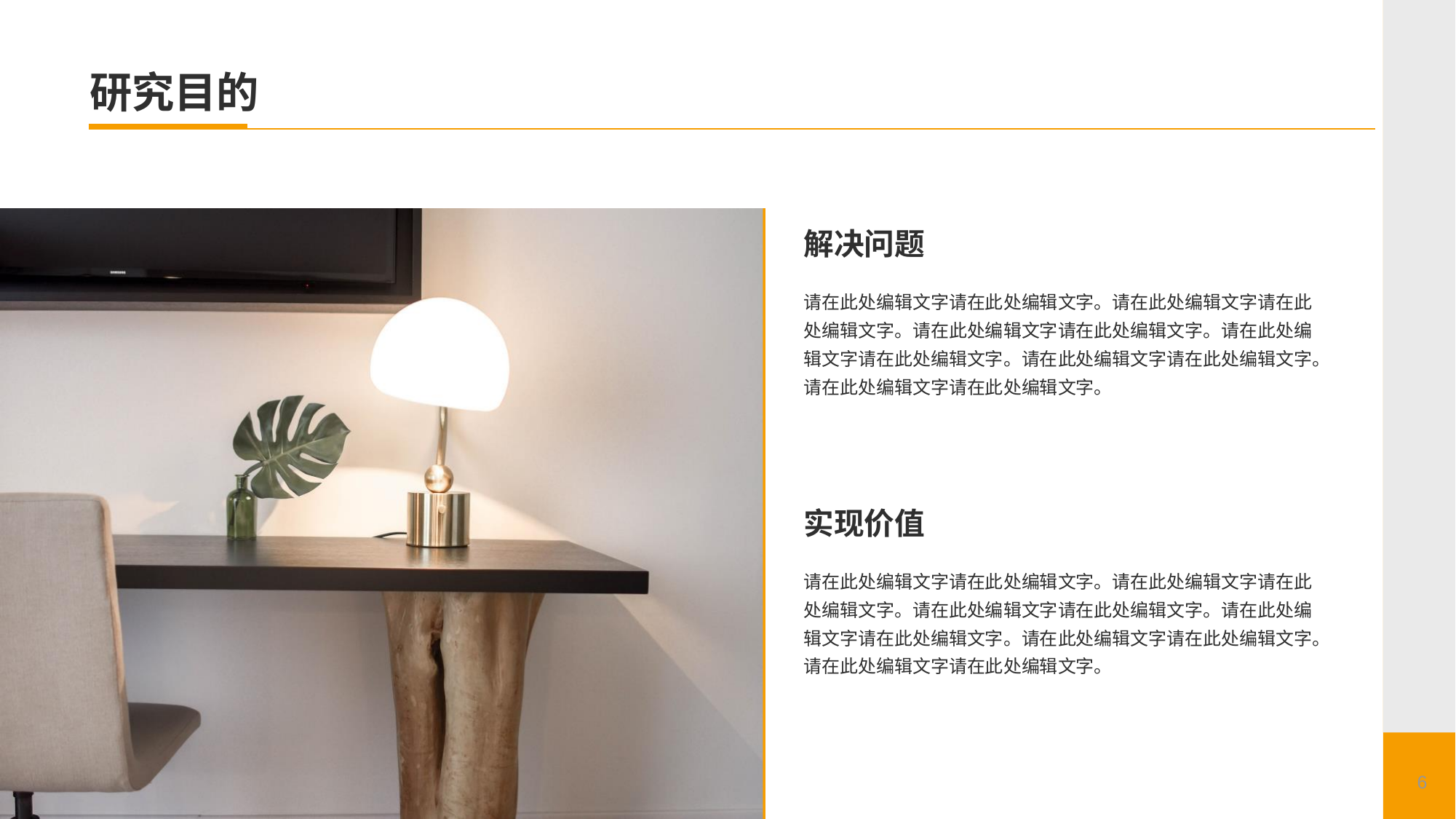

# 研究目的

解决问题
请在此处编辑文字请在此处编辑文字。请在此处编辑文字请在此处编辑文字。请在此处编辑文字请在此处编辑文字。请在此处编辑文字请在此处编辑文字。请在此处编辑文字请在此处编辑文字。请在此处编辑文字请在此处编辑文字。
实现价值
请在此处编辑文字请在此处编辑文字。请在此处编辑文字请在此处编辑文字。请在此处编辑文字请在此处编辑文字。请在此处编辑文字请在此处编辑文字。请在此处编辑文字请在此处编辑文字。请在此处编辑文字请在此处编辑文字。
6